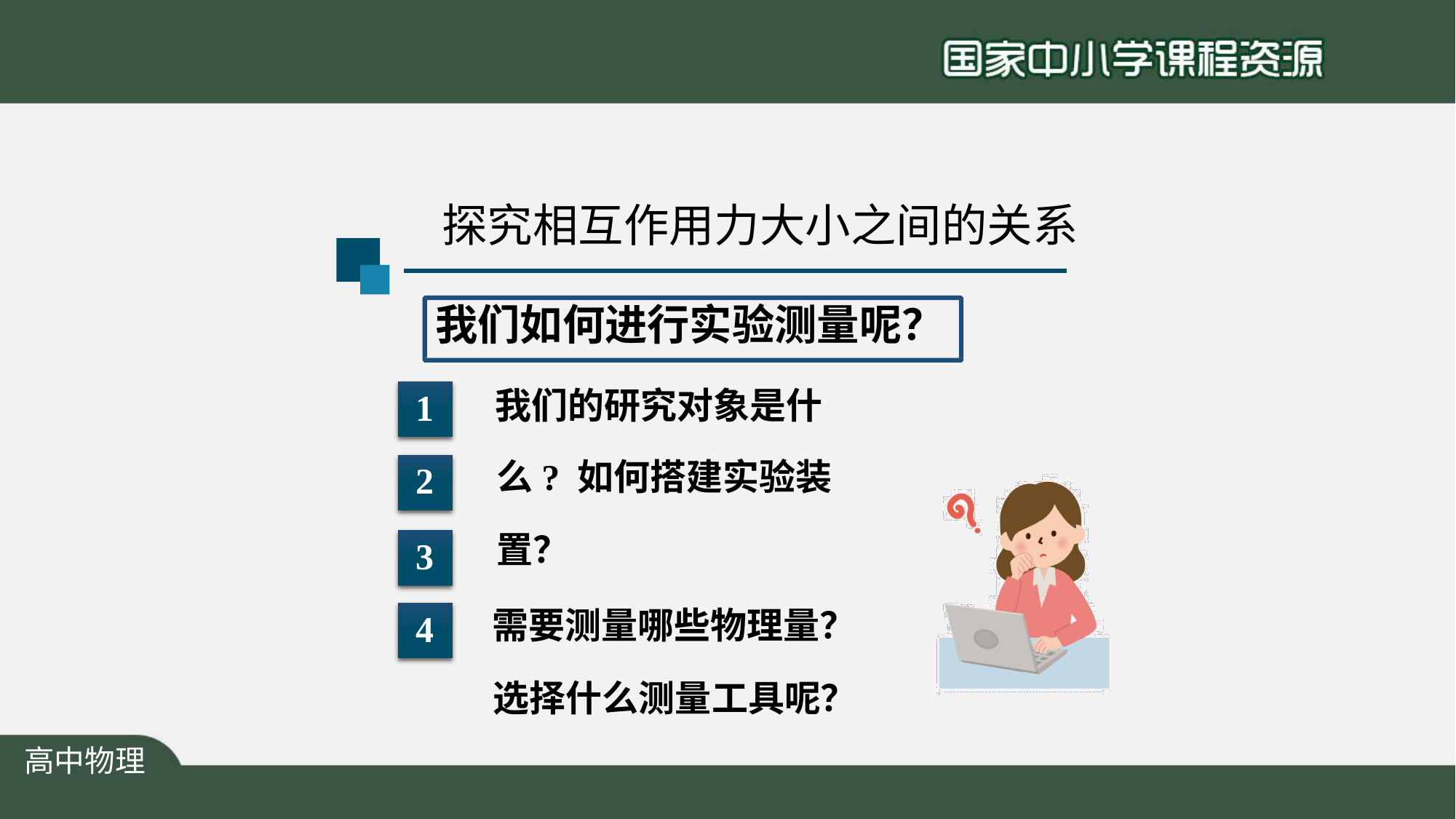

# 探究相互作用力大小之间的关系

我们如何进行实验测量呢？
我们的研究对象是什么? 如何搭建实验装置？
需要测量哪些物理量？ 选择什么测量工具呢？

1
2

3
4

高中物理